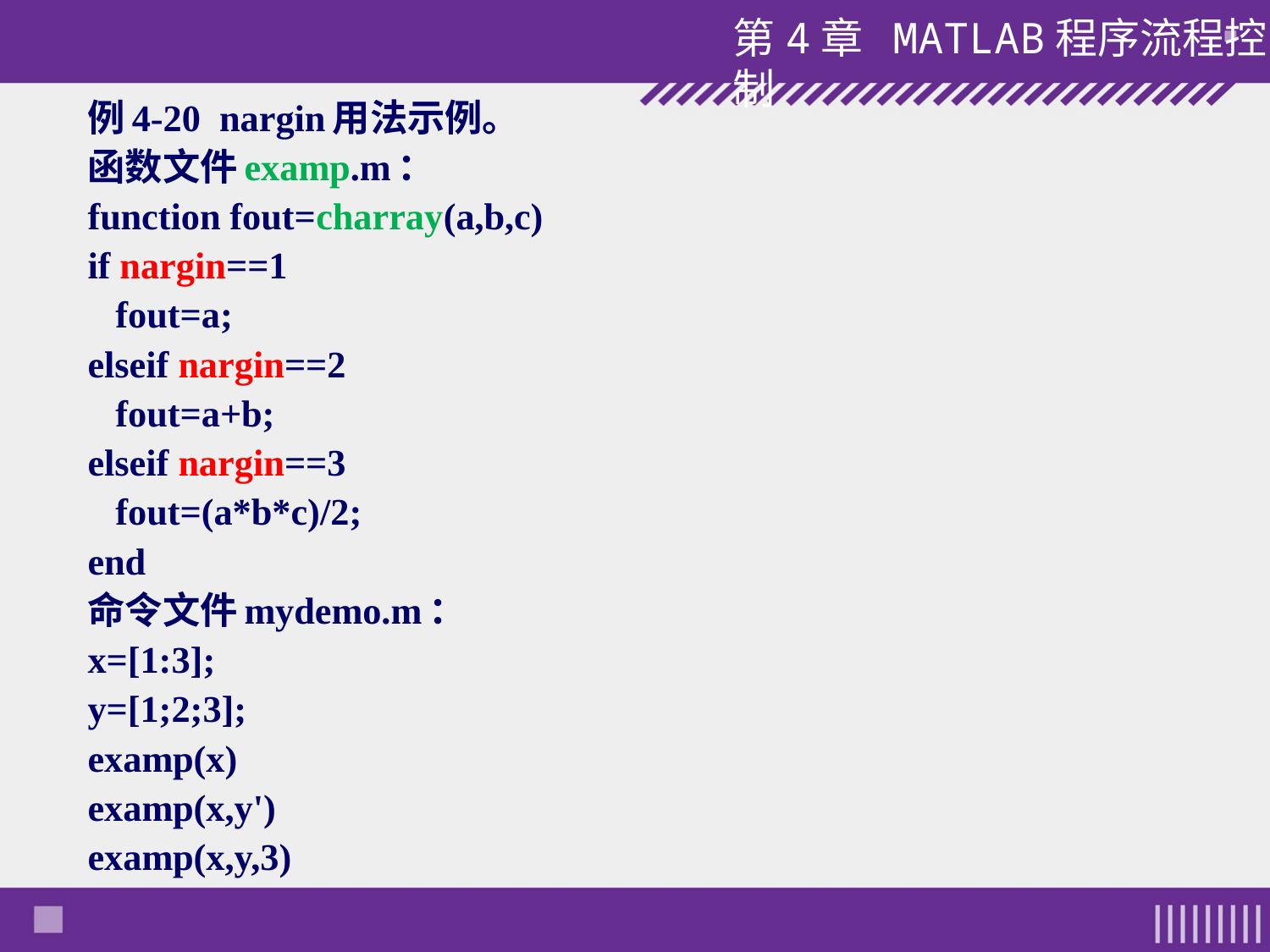

例4-20  nargin用法示例。
函数文件examp.m：
function fout=charray(a,b,c)
if nargin==1
   fout=a;
elseif nargin==2
   fout=a+b;
elseif nargin==3
   fout=(a*b*c)/2;
end
命令文件mydemo.m：
x=[1:3];
y=[1;2;3];
examp(x)
examp(x,y')
examp(x,y,3)